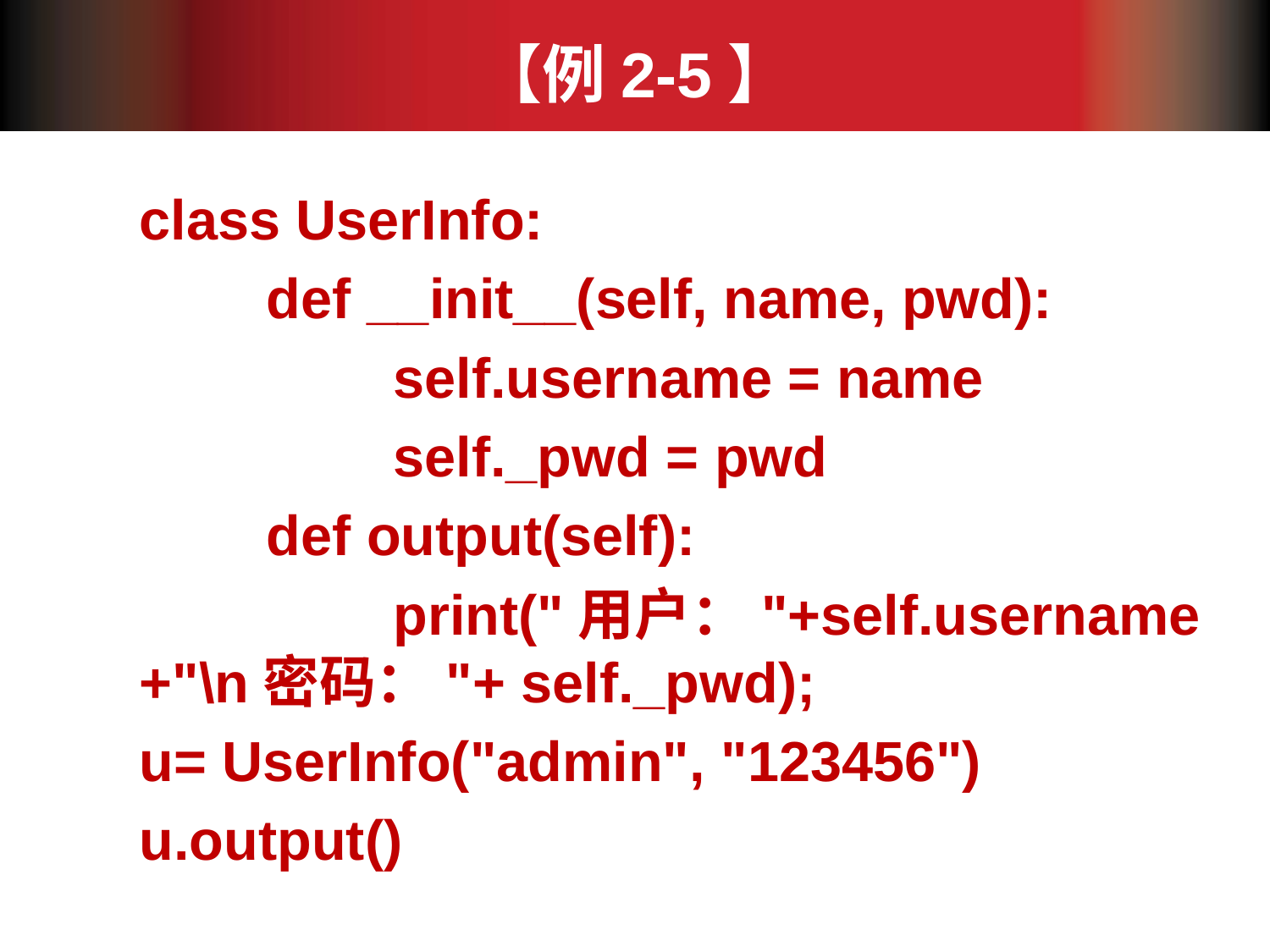

# 【例2-5】
class UserInfo:
	def __init__(self, name, pwd):
		self.username = name
		self._pwd = pwd
	def output(self):
		print("用户："+self.username +"\n密码："+ self._pwd);
u= UserInfo("admin", "123456")
u.output()